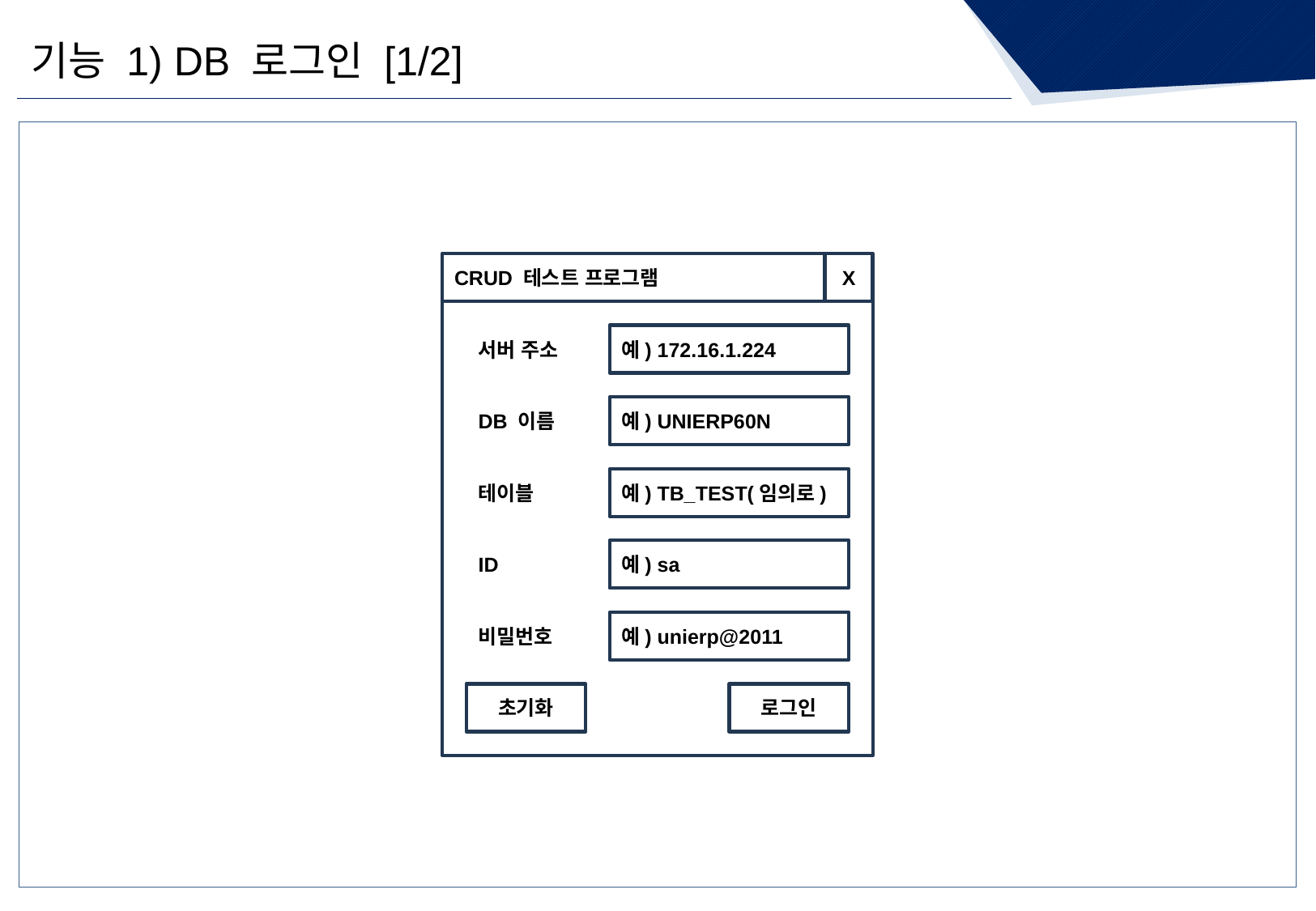

기능 1) DB 로그인 [1/2]

CRUD 테스트 프로그램
X

서버 주소
예) 172.16.1.224
DB 이름
예) UNIERP60N
테이블
예) TB_TEST(임의로)
ID
예) sa
비밀번호
예) unierp@2011
초기화
로그인